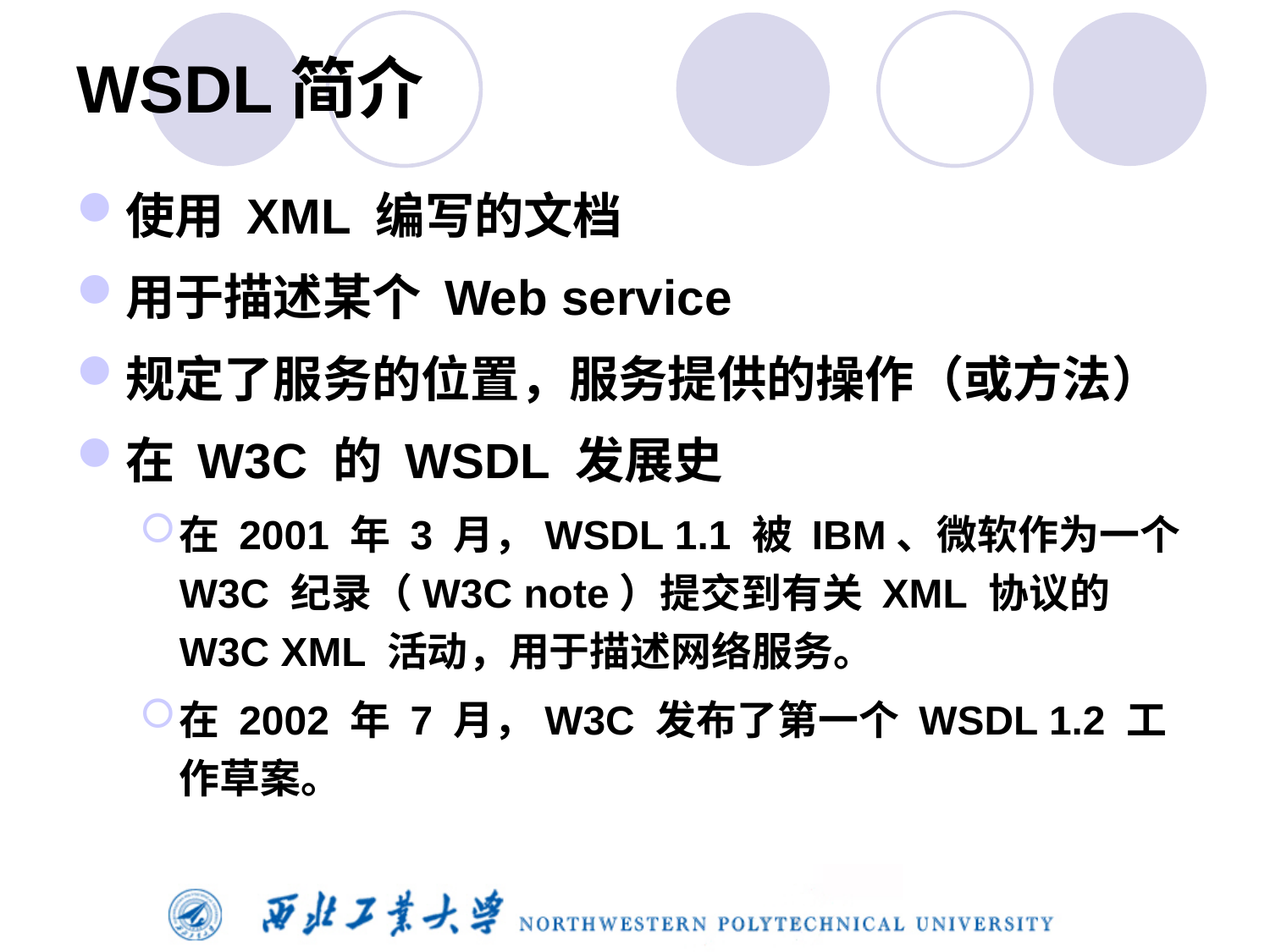

# WSDL简介
使用 XML 编写的文档
用于描述某个 Web service
规定了服务的位置，服务提供的操作（或方法）
在 W3C 的 WSDL 发展史
在 2001 年 3 月，WSDL 1.1 被 IBM、微软作为一个 W3C 纪录（W3C note）提交到有关 XML 协议的 W3C XML 活动，用于描述网络服务。
在 2002 年 7 月，W3C 发布了第一个 WSDL 1.2 工作草案。